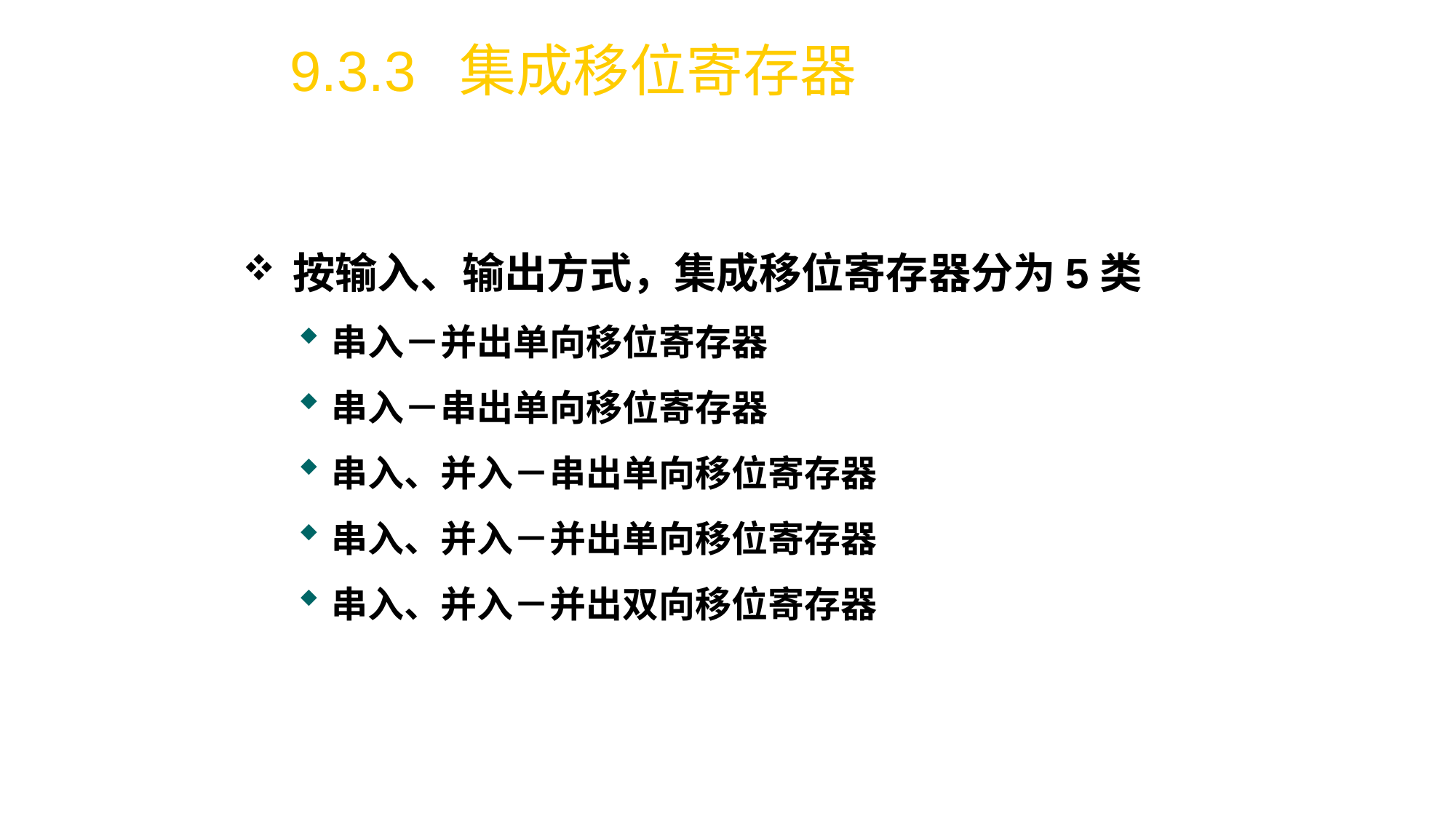

# 9.3.3  集成移位寄存器
 按输入、输出方式，集成移位寄存器分为5类
串入－并出单向移位寄存器
串入－串出单向移位寄存器
串入、并入－串出单向移位寄存器
串入、并入－并出单向移位寄存器
串入、并入－并出双向移位寄存器